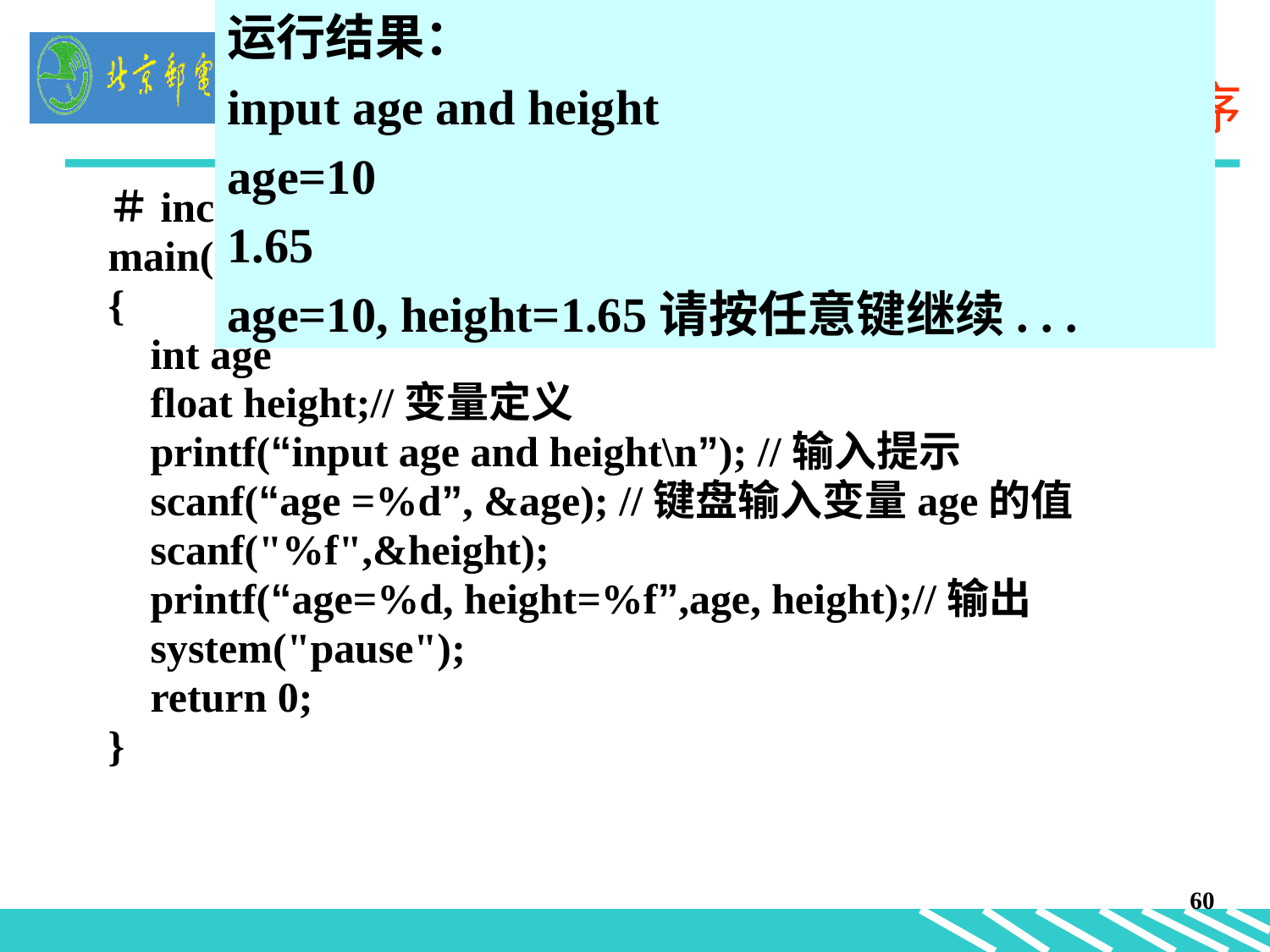

运行结果：
input age and height
age=10
1.65
age=10, height=1.65请按任意键继续. . .
# 修正后的程序
＃include<stdio.h>
main()
{
    int age
    float height;//变量定义
    printf(“input age and height\n”); //输入提示
    scanf(“age =%d”, &age); //键盘输入变量age的值
    scanf("%f",&height);
    printf(“age=%d, height=%f”,age, height);//输出
    system("pause");
    return 0;
}
60